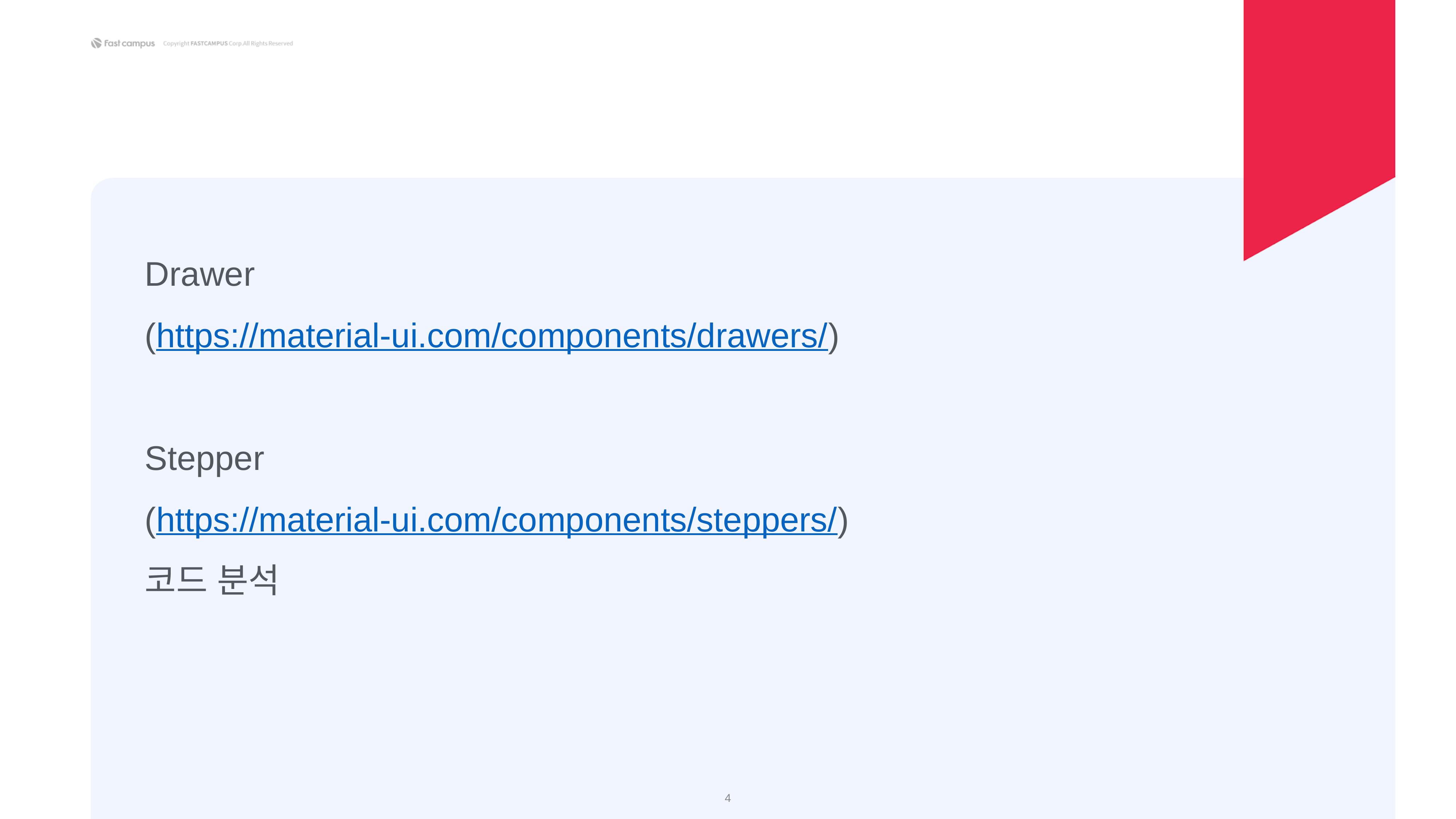

Drawer
(https://material-ui.com/components/drawers/)

Stepper
(https://material-ui.com/components/steppers/)
코드 분석

4